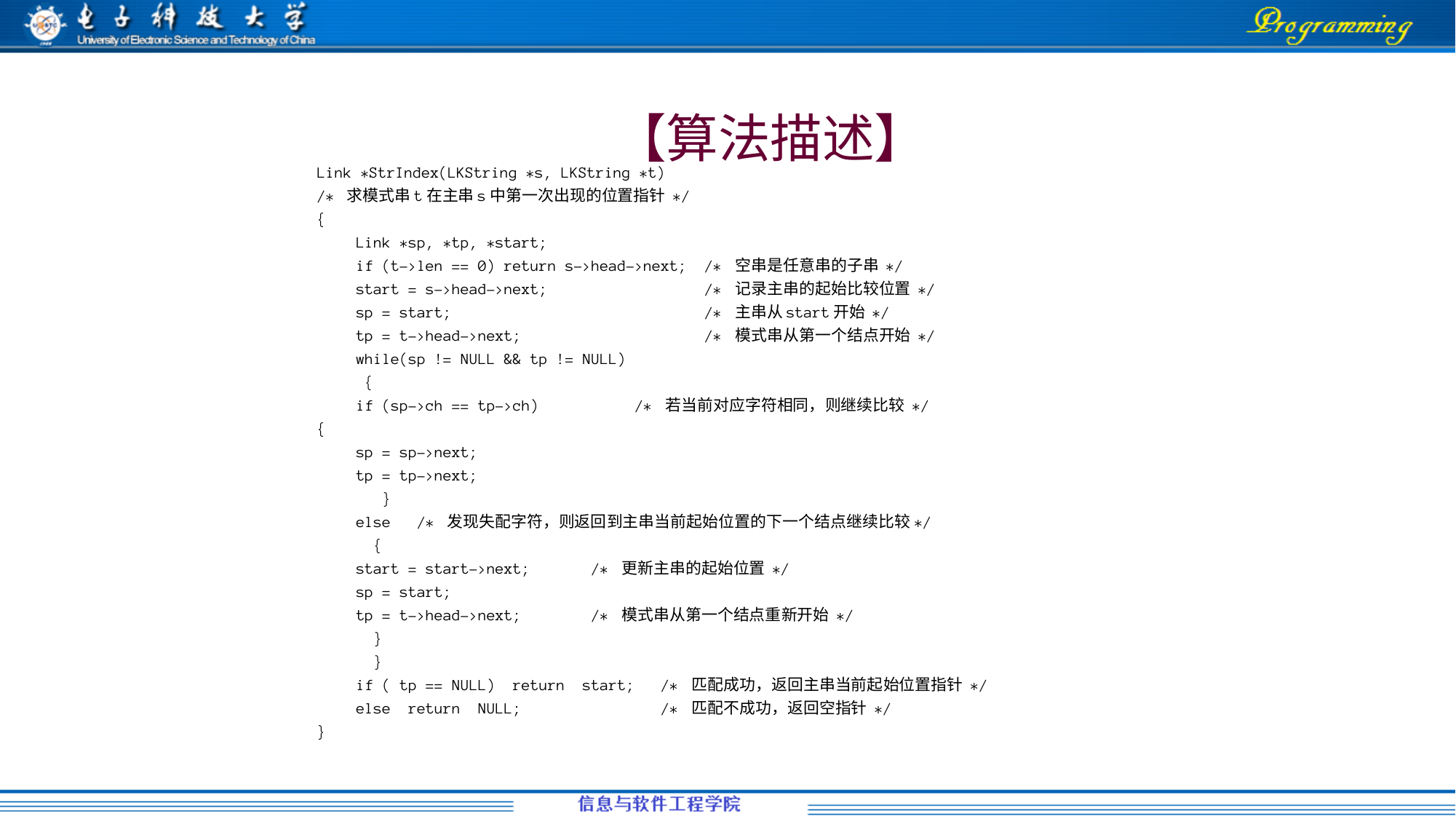

# 【算法描述】
Link *StrIndex(LKString *s, LKString *t)
/* 求模式串t在主串s中第一次出现的位置指针 */
{
	Link *sp, *tp, *start;
	if (t->len == 0) return s->head->next;  /* 空串是任意串的子串 */
	start = s->head->next;                  /* 记录主串的起始比较位置 */
	sp = start;                             /* 主串从start开始 */
	tp = t->head->next;                     /* 模式串从第一个结点开始 */
	while(sp != NULL && tp != NULL)
	 {
		if (sp->ch == tp->ch)           /* 若当前对应字符相同，则继续比较 */
{
			sp = sp->next;
			tp = tp->next;
		   }
		else   /* 发现失配字符，则返回到主串当前起始位置的下一个结点继续比较*/
		  {
			start = start->next;       /* 更新主串的起始位置 */
			sp = start;
			tp = t->head->next;        /* 模式串从第一个结点重新开始 */
		  }
	  }
	if ( tp == NULL)  return  start;   /* 匹配成功，返回主串当前起始位置指针 */
	else  return  NULL;                /* 匹配不成功，返回空指针 */
}